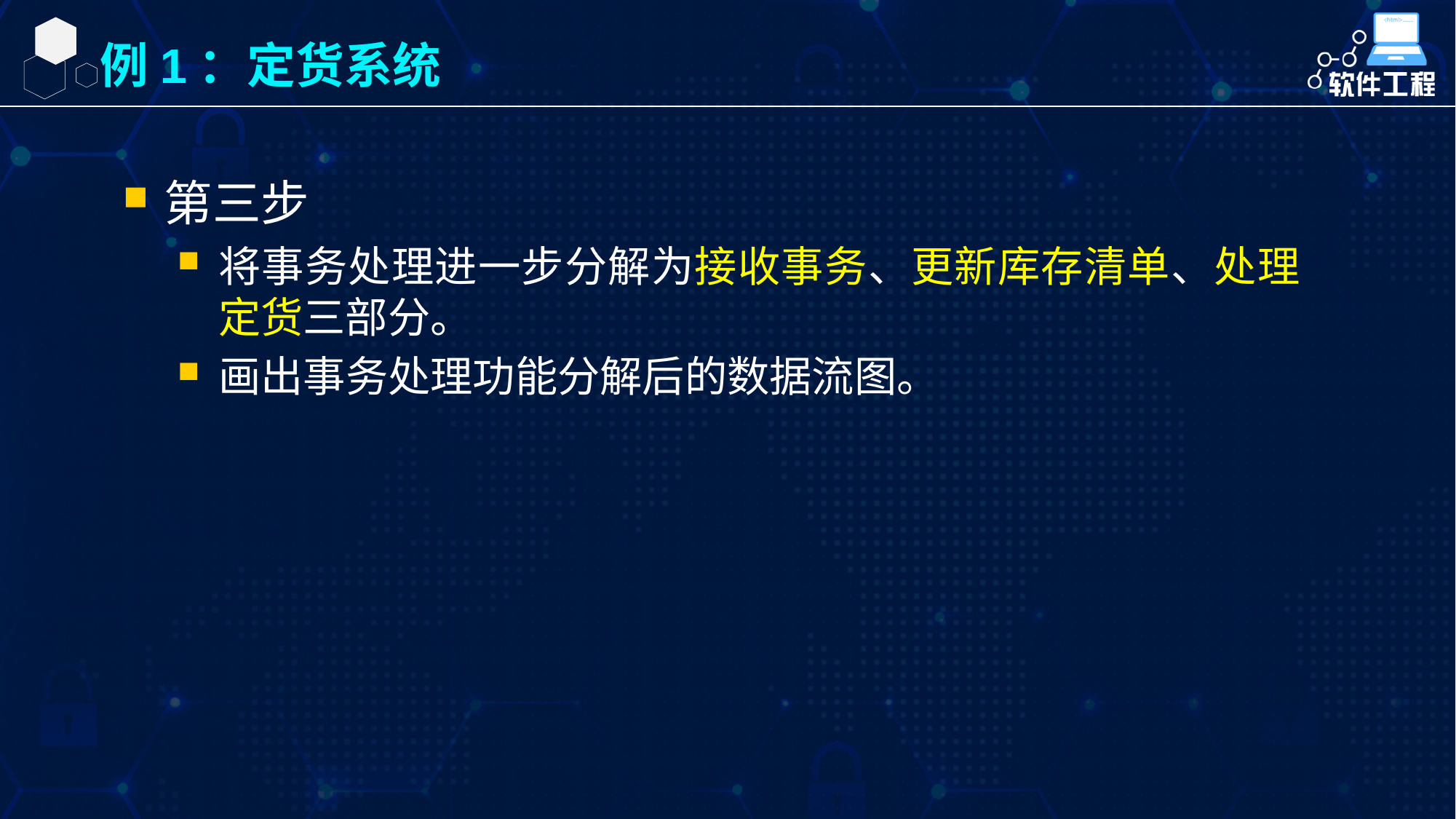

例1：定货系统

第三步
将事务处理进一步分解为接收事务、更新库存清单、处理定货三部分。
画出事务处理功能分解后的数据流图。